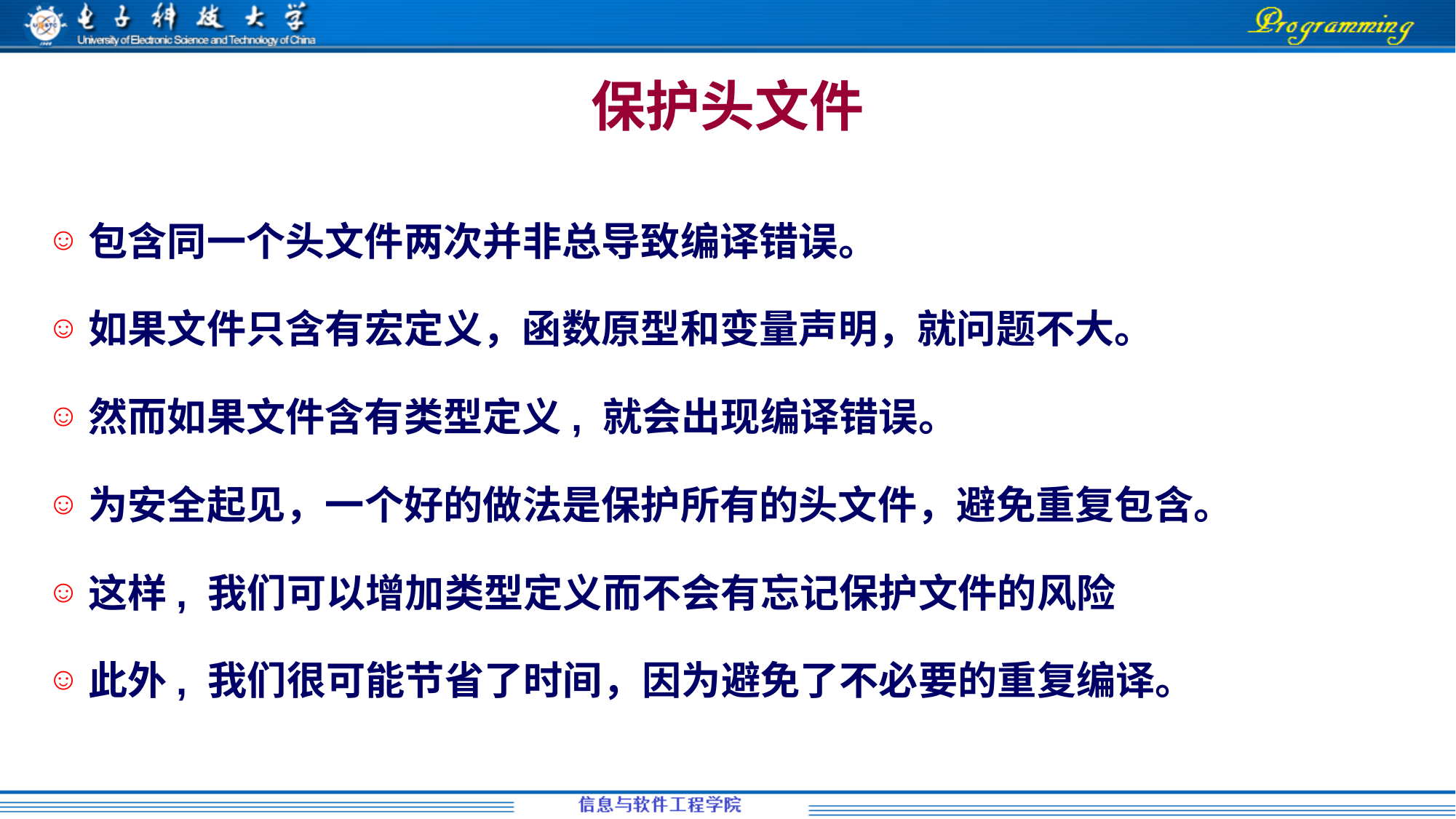

保护头文件
包含同一个头文件两次并非总导致编译错误。
如果文件只含有宏定义，函数原型和变量声明，就问题不大。
然而如果文件含有类型定义, 就会出现编译错误。
为安全起见，一个好的做法是保护所有的头文件，避免重复包含。
这样, 我们可以增加类型定义而不会有忘记保护文件的风险
此外, 我们很可能节省了时间，因为避免了不必要的重复编译。